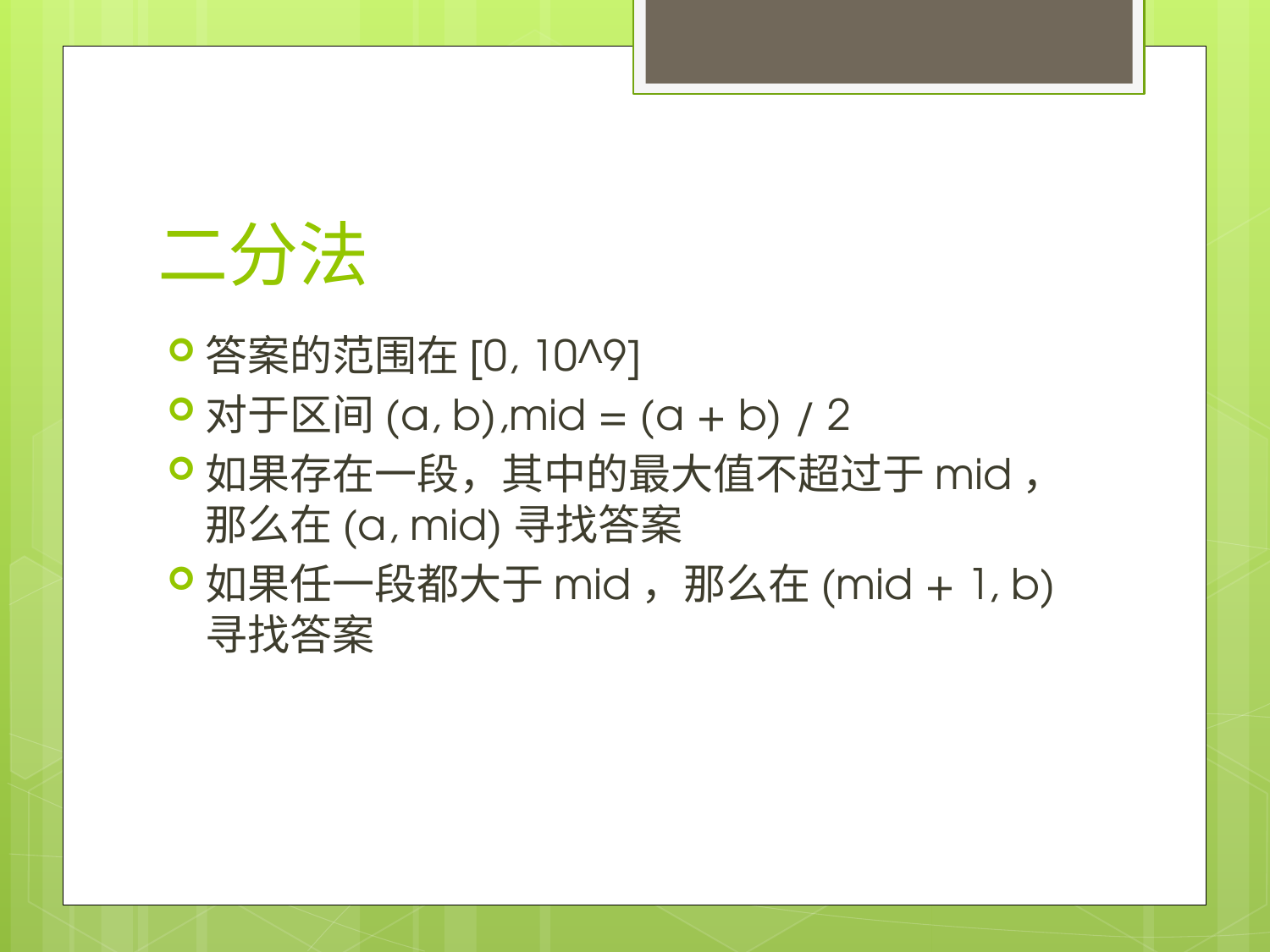

# 二分法
答案的范围在[0, 10^9]
对于区间(a, b),mid = (a + b) / 2
如果存在一段，其中的最大值不超过于mid，那么在(a, mid)寻找答案
如果任一段都大于mid，那么在(mid + 1, b)寻找答案